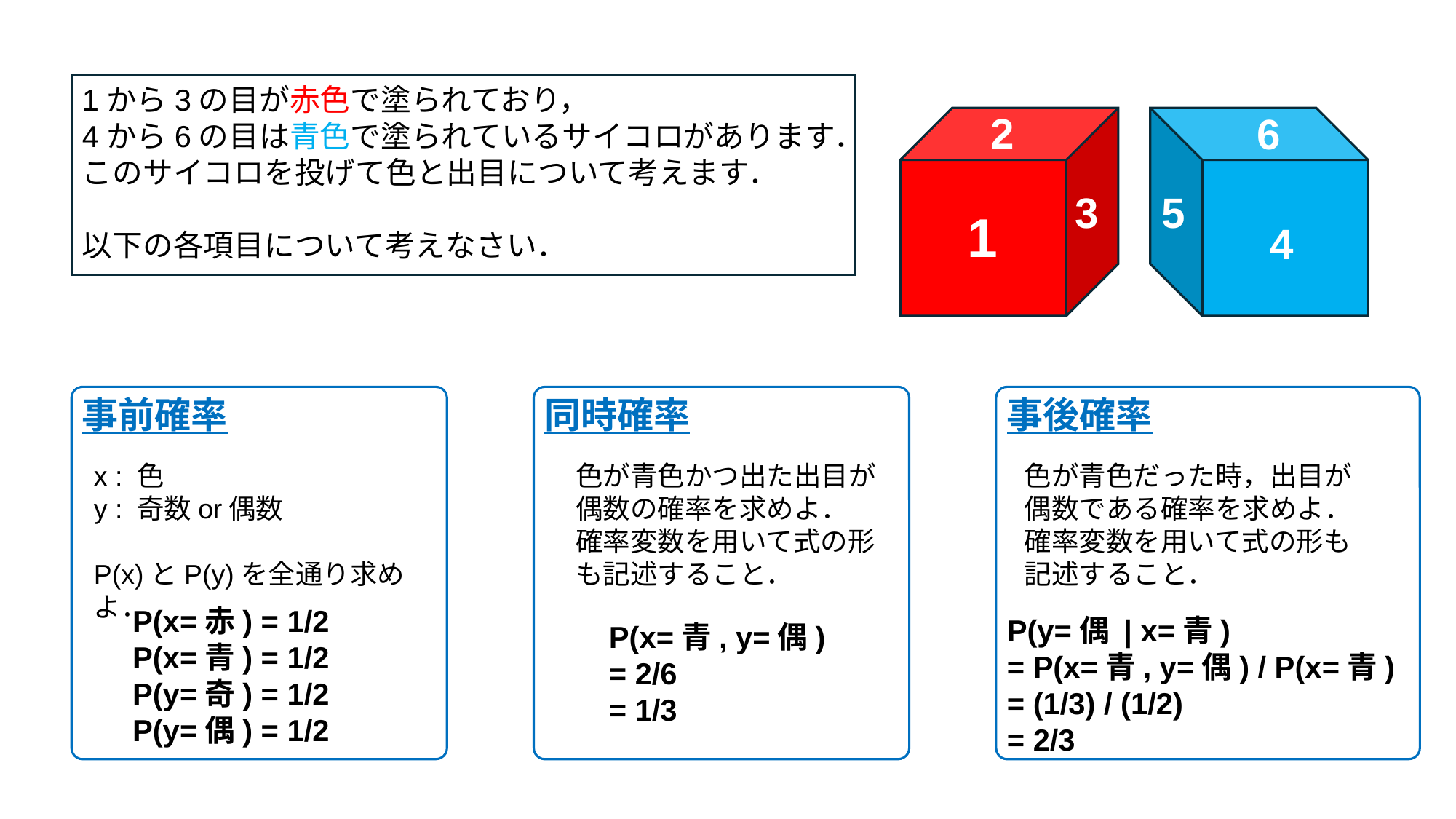

1から3の目が赤色で塗られており，
4から6の目は青色で塗られているサイコロがあります．
このサイコロを投げて色と出目について考えます．

以下の各項目について考えなさい．
2
6

3
5
1
4

事前確率

同時確率

事後確率
x : 色
y : 奇数or偶数

P(x)とP(y)を全通り求めよ．
色が青色かつ出た出目が偶数の確率を求めよ．
確率変数を用いて式の形も記述すること．
色が青色だった時，出目が偶数である確率を求めよ．
確率変数を用いて式の形も記述すること．
P(x=赤) = 1/2
P(x=青) = 1/2
P(y=奇) = 1/2
P(y=偶) = 1/2
P(y=偶 | x=青)
= P(x=青, y=偶) / P(x=青)
= (1/3) / (1/2)
= 2/3
P(x=青, y=偶)
= 2/6
= 1/3